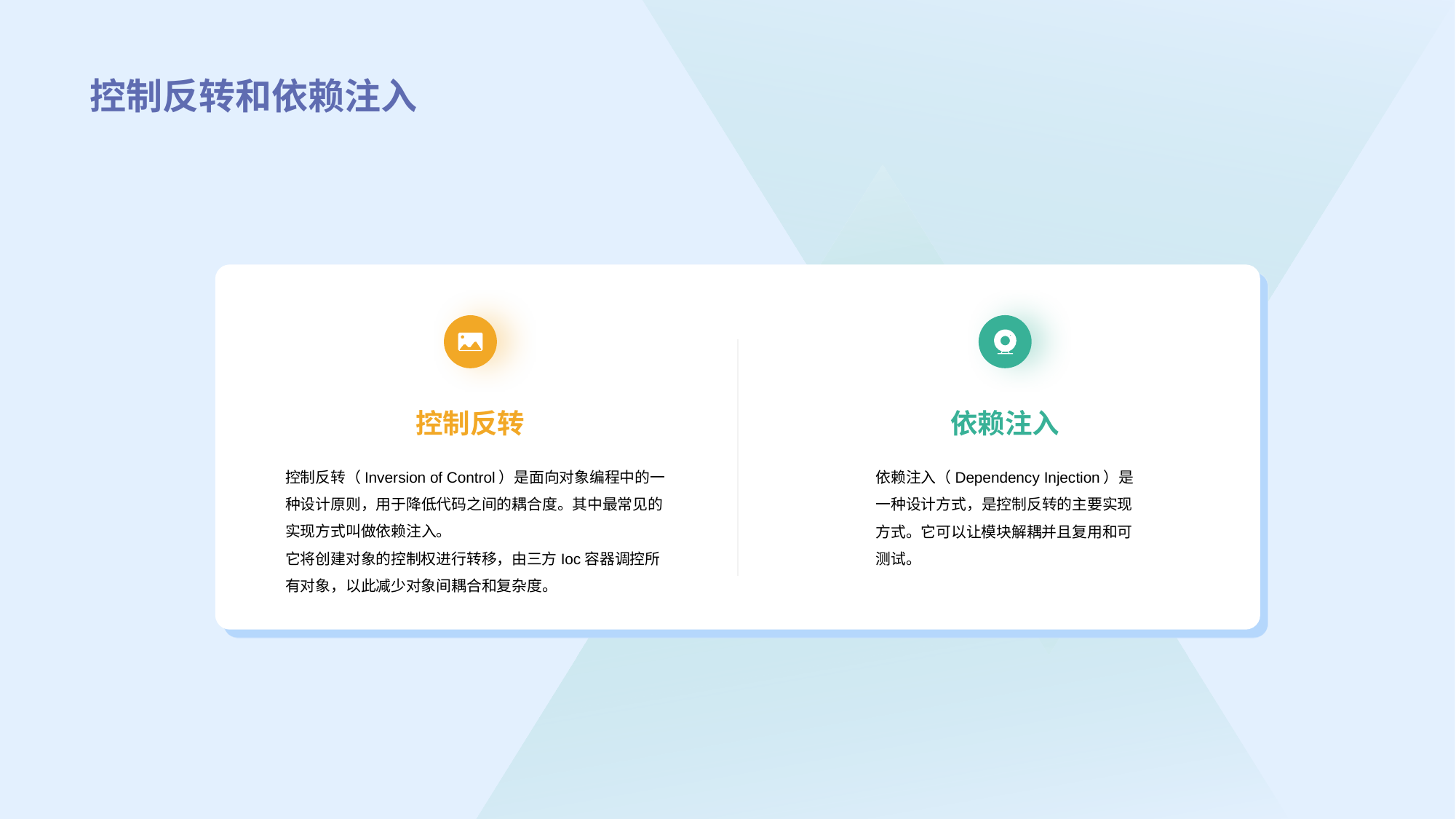

# 控制反转和依赖注入

依赖注入
依赖注入（Dependency Injection）是一种设计方式，是控制反转的主要实现方式。它可以让模块解耦并且复用和可测试。

控制反转
控制反转（Inversion of Control）是面向对象编程中的一种设计原则，用于降低代码之间的耦合度。其中最常见的实现方式叫做依赖注入。
它将创建对象的控制权进行转移，由三方Ioc容器调控所有对象，以此减少对象间耦合和复杂度。